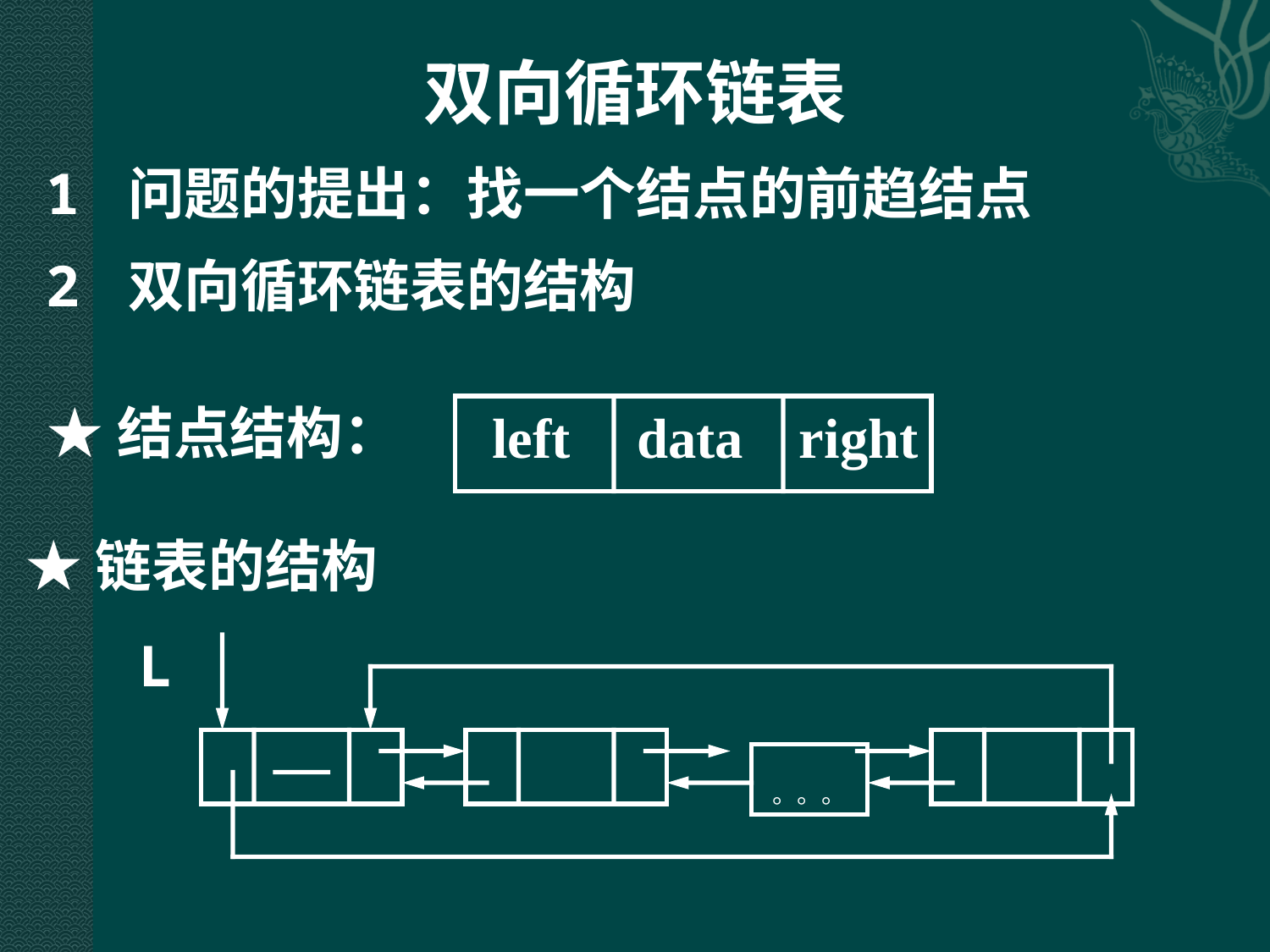

双向循环链表
 1 问题的提出：找一个结点的前趋结点
 2 双向循环链表的结构

 ★链表的结构
★结点结构：

 left

data
 right

L

。。。